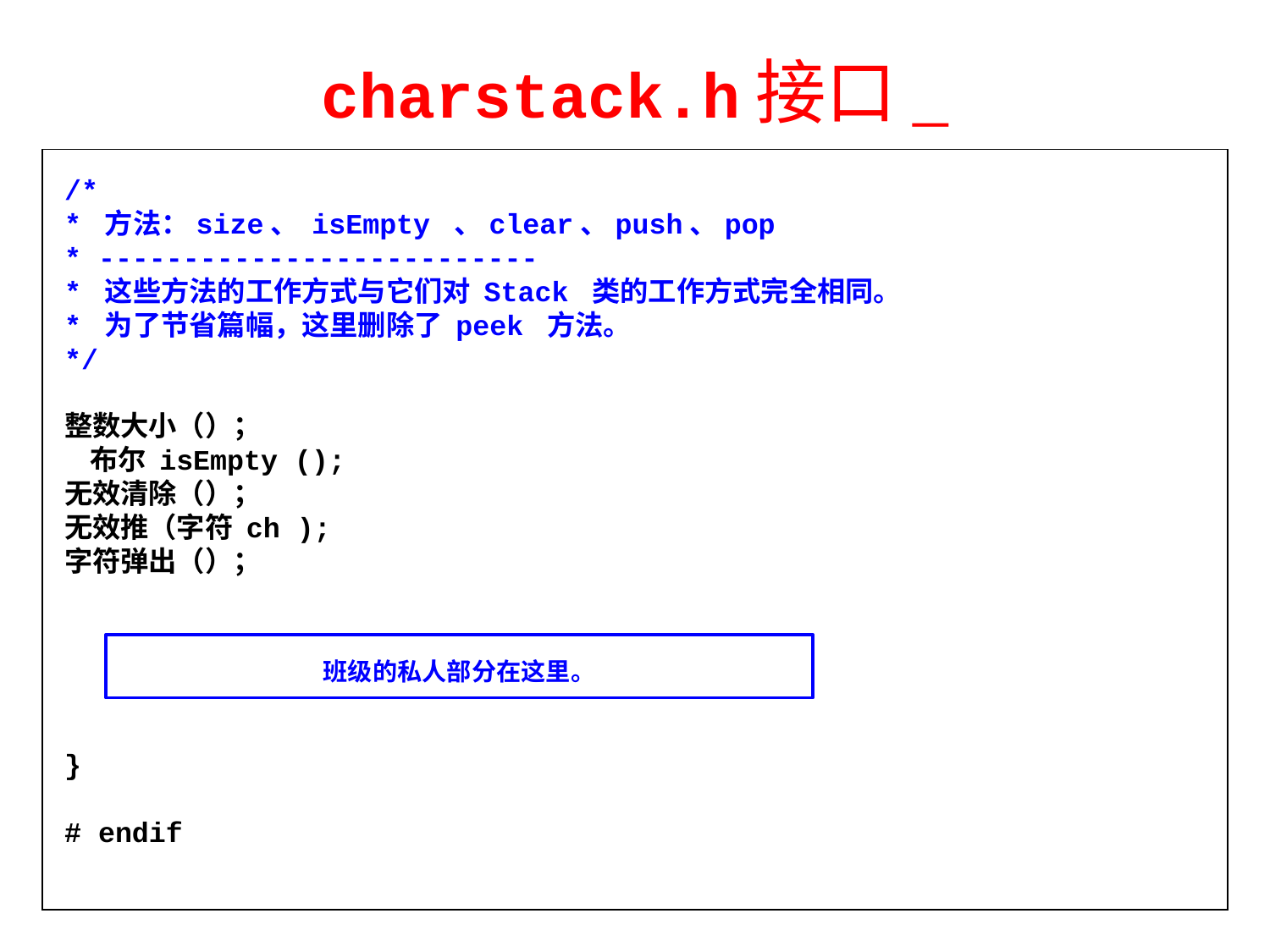

# charstack.h接口_

/*
* 方法：size、 isEmpty 、clear、push、pop
* --------------------------
* 这些方法的工作方式与它们对 Stack 类的工作方式完全相同。
* 为了节省篇幅，这里删除了 peek 方法。
*/

整数大小（）；
   布尔 isEmpty ();
无效清除（）；
无效推（字符 ch );
字符弹出（）；

}

# endif
/*
* 文件： charstack.h
* -----------------
* 该接口定义了CharStack类。
*/

# ifndef _ charstack_h
#define _ charstack_h

类CharStack {
上市：

/*
* CharStack构造函数和析构函数
* ------------------------------------
* 构造函数初始化一个空栈。析构函数
* 负责释放堆存储。
*/

   字符栈（）；
~字符栈();
班级的私人部分在这里。